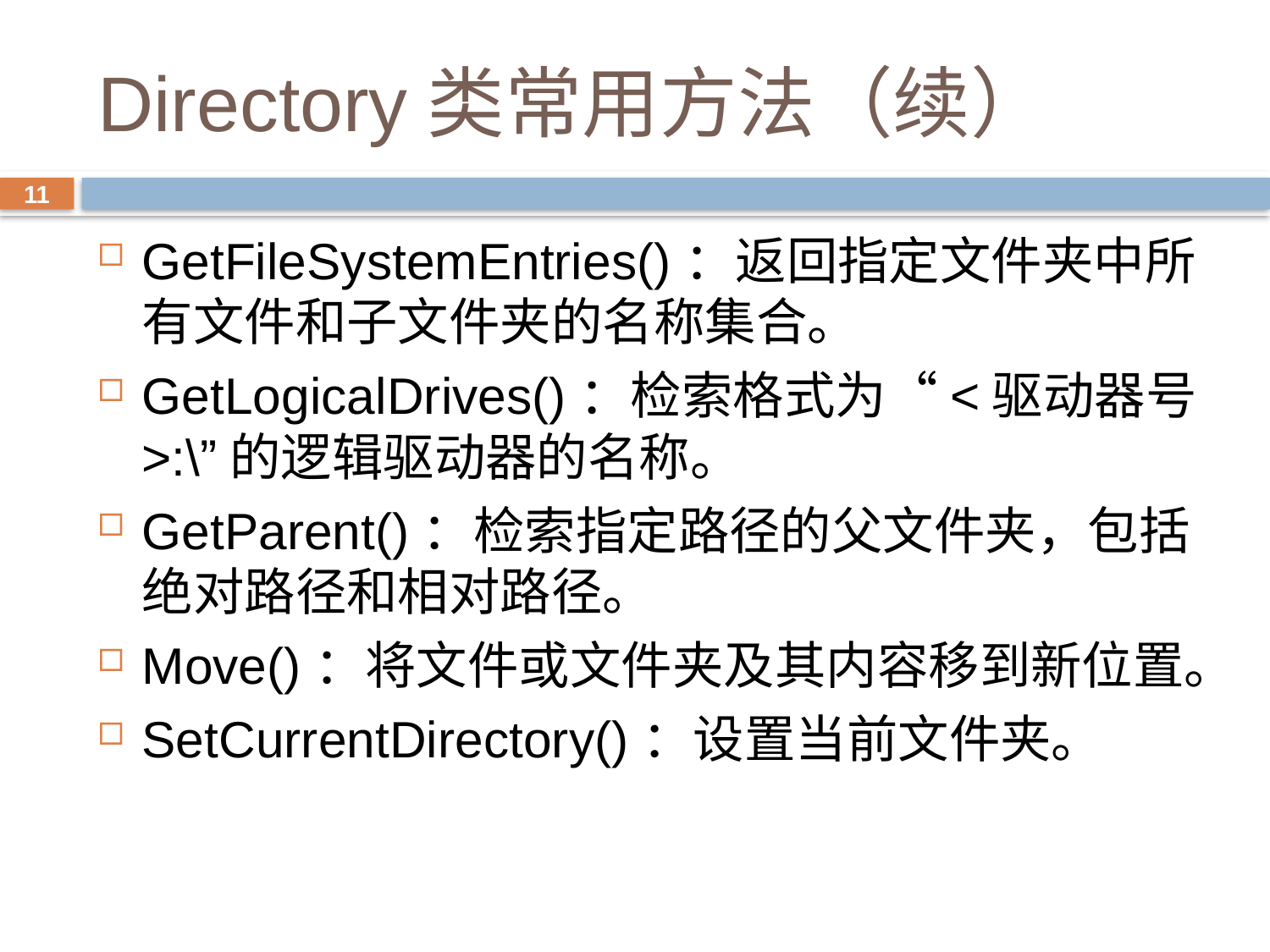

# Directory类常用方法（续）
11
GetFileSystemEntries()：返回指定文件夹中所有文件和子文件夹的名称集合。
GetLogicalDrives()：检索格式为“<驱动器号>:\”的逻辑驱动器的名称。
GetParent()：检索指定路径的父文件夹，包括绝对路径和相对路径。
Move()：将文件或文件夹及其内容移到新位置。
SetCurrentDirectory()：设置当前文件夹。